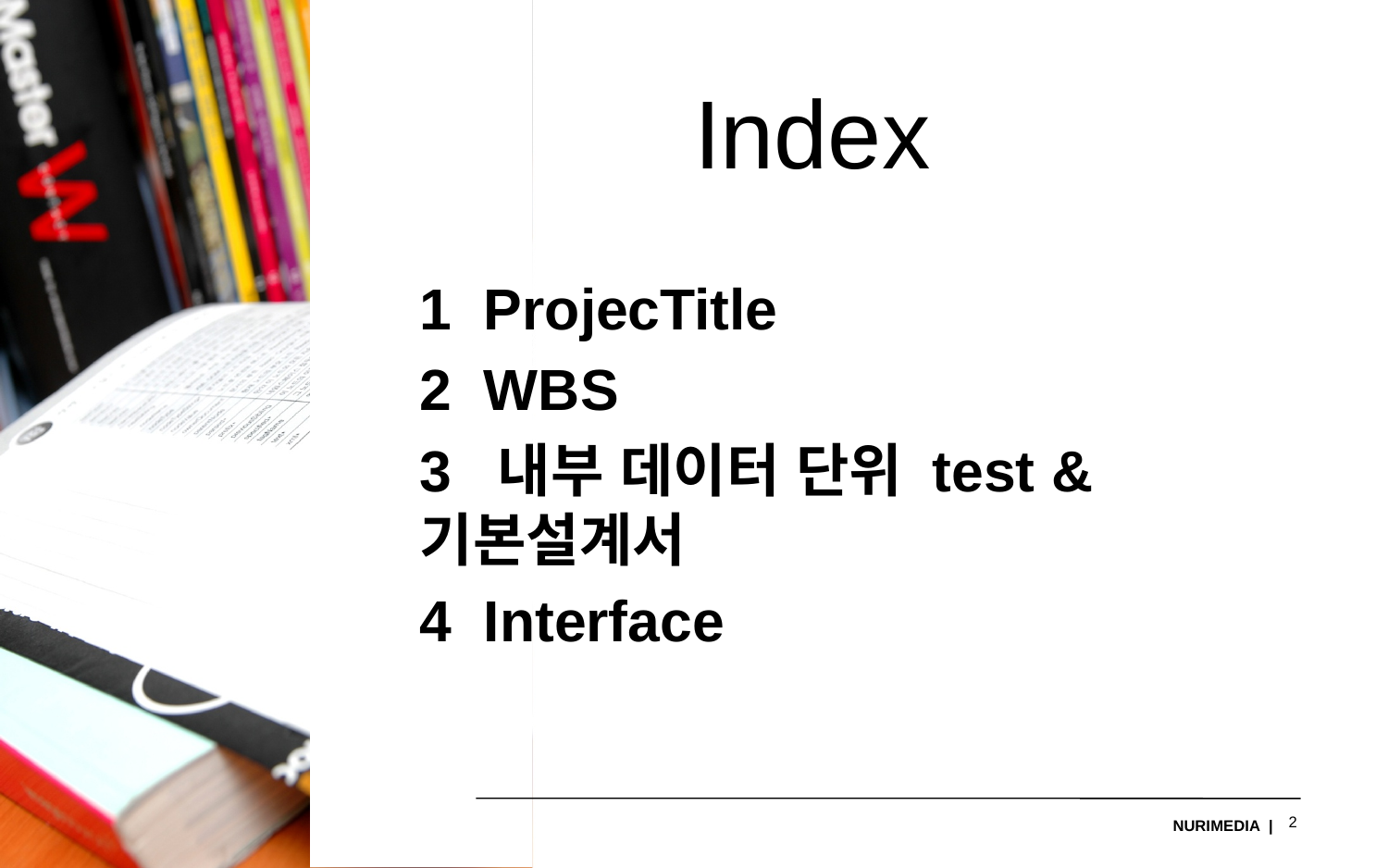

Index

	1  ProjecTitle
	2  WBS
	3  내부 데이터 단위 test &기본설계서
	4  Interface
NURIMEDIA  |
2